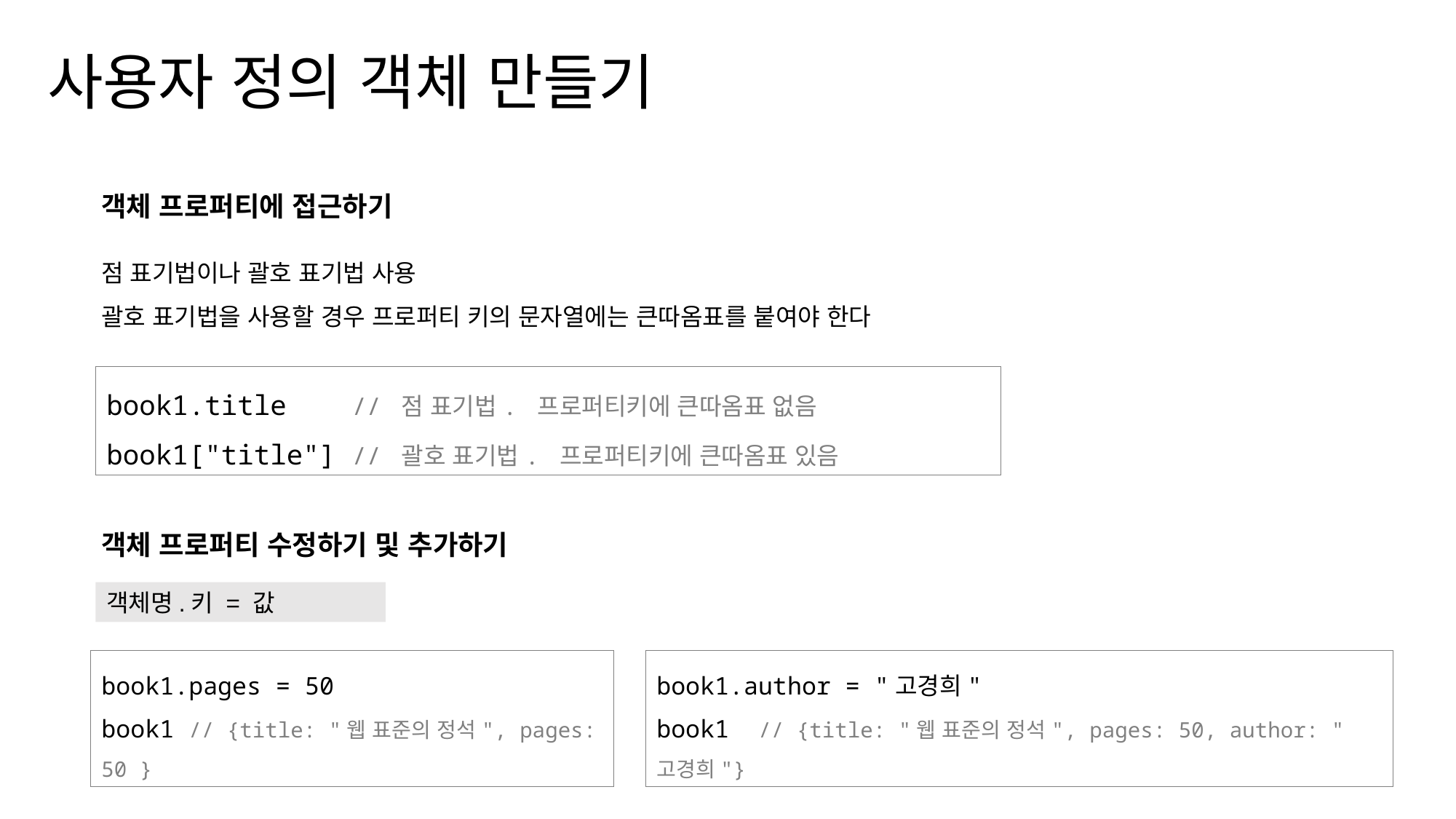

사용자 정의 객체 만들기
객체 프로퍼티에 접근하기
점 표기법이나 괄호 표기법 사용
괄호 표기법을 사용할 경우 프로퍼티 키의 문자열에는 큰따옴표를 붙여야 한다
book1.title    // 점 표기법. 프로퍼티키에 큰따옴표 없음
book1["title"] // 괄호 표기법. 프로퍼티키에 큰따옴표 있음
객체 프로퍼티 수정하기 및 추가하기
객체명.키 = 값
book1.pages = 50
book1 // {title: "웹 표준의 정석", pages: 50 }
book1.author = "고경희"
book1  // {title: "웹 표준의 정석", pages: 50, author: "고경희"}